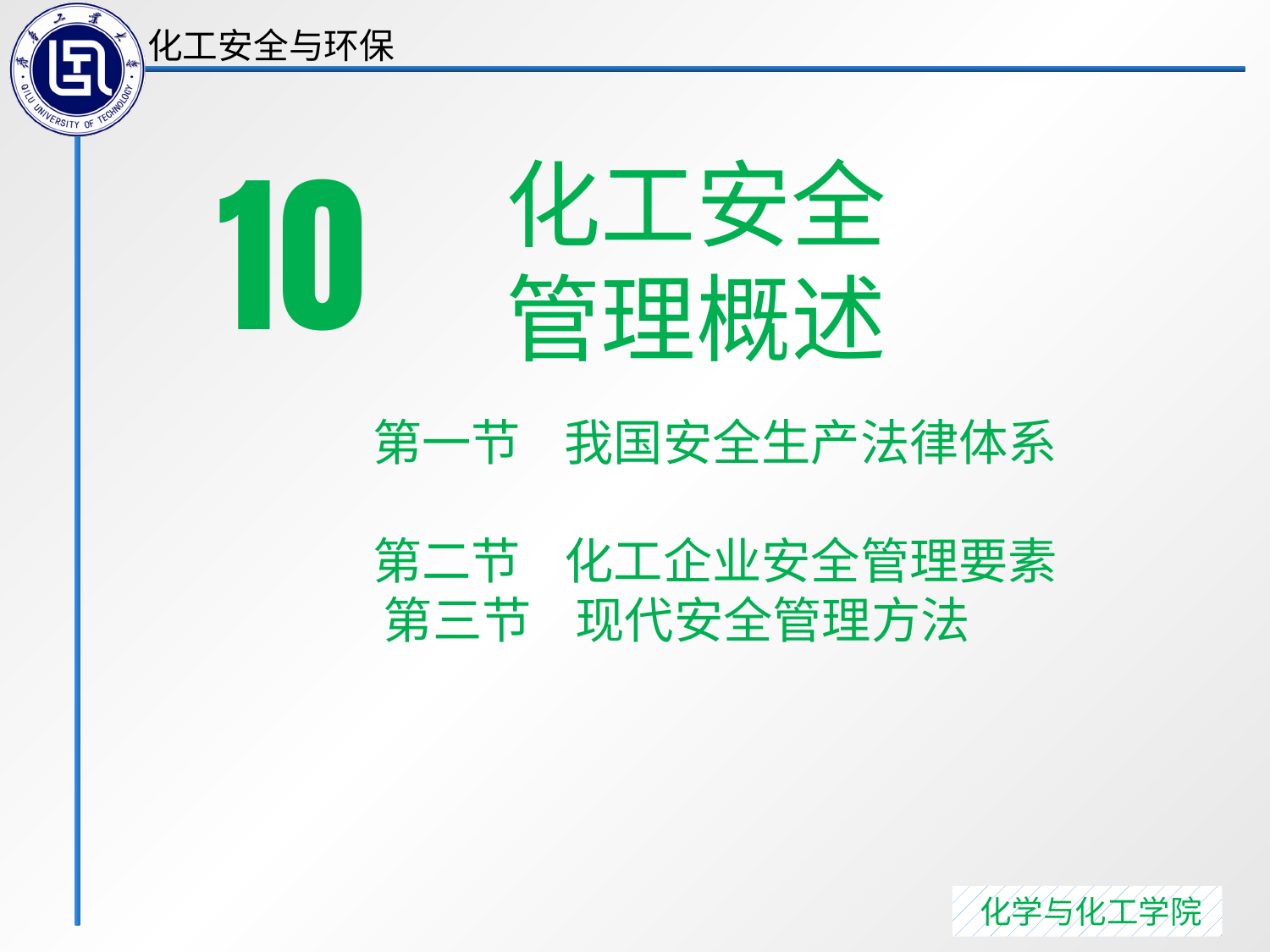

化工安全
   管理概述
10
第一节    我国安全生产法律体系
第二节    化工企业安全管理要素   第三节    现代安全管理方法